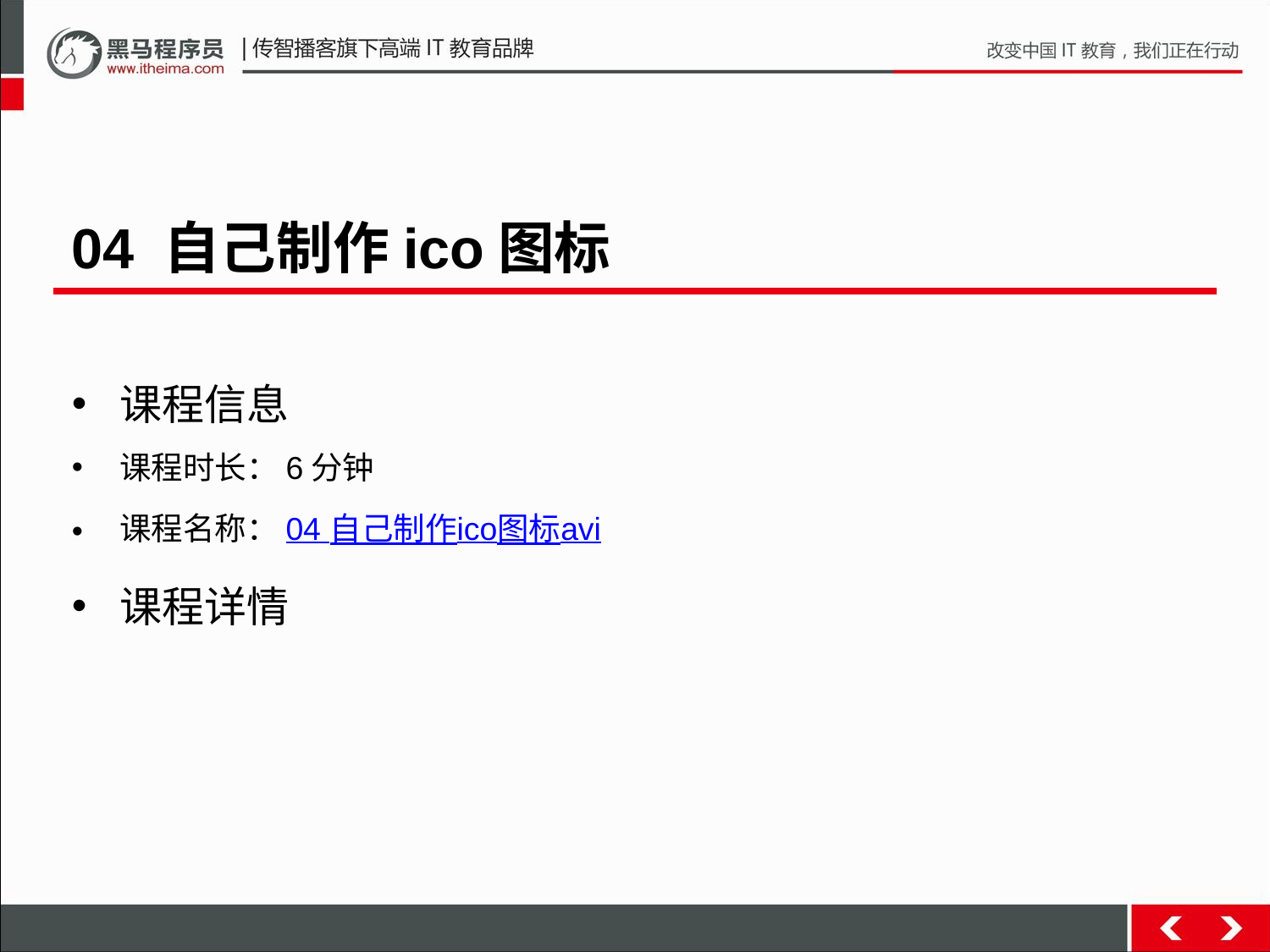

04 自己制作ico图标
课程信息
课程时长：6分钟
课程名称：04 自己制作ico图标avi
课程详情